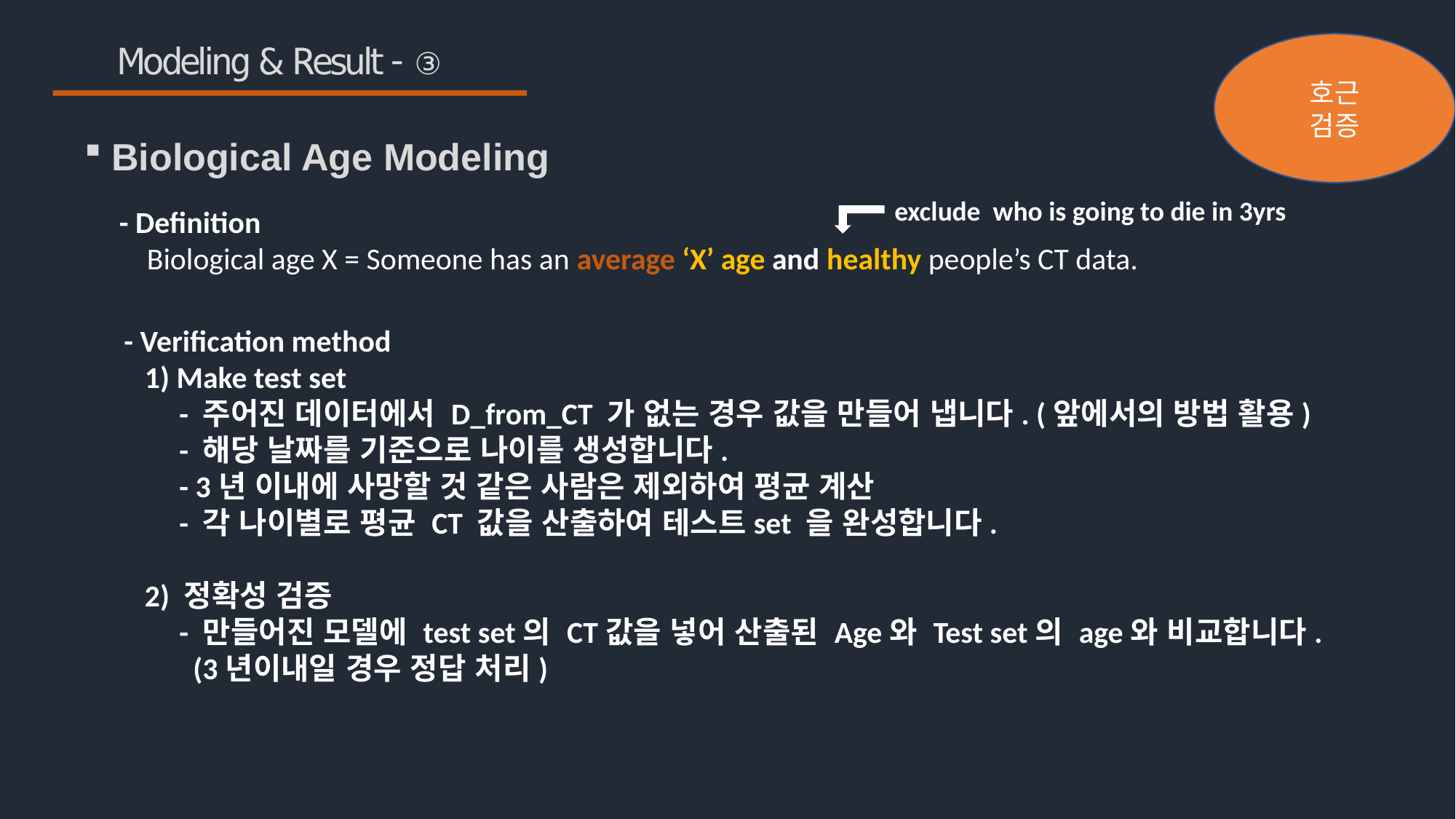

# Modeling & Result - ③
호근
검증

Biological Age Modeling
exclude  who is going to die in 3yrs
- Definition
    Biological age X = Someone has an average ‘X’ age and healthy people’s CT data.

- Verification method
   1) Make test set
        - 주어진 데이터에서 D_from_CT 가 없는 경우 값을 만들어 냅니다. (앞에서의 방법 활용)
        - 해당 날짜를 기준으로 나이를 생성합니다.
        - 3년 이내에 사망할 것 같은 사람은 제외하여 평균 계산
        - 각 나이별로 평균 CT 값을 산출하여 테스트set 을 완성합니다.

   2) 정확성 검증
        - 만들어진 모델에 test set의 CT값을 넣어 산출된 Age와 Test set의 age와 비교합니다.
          (3년이내일 경우 정답 처리)